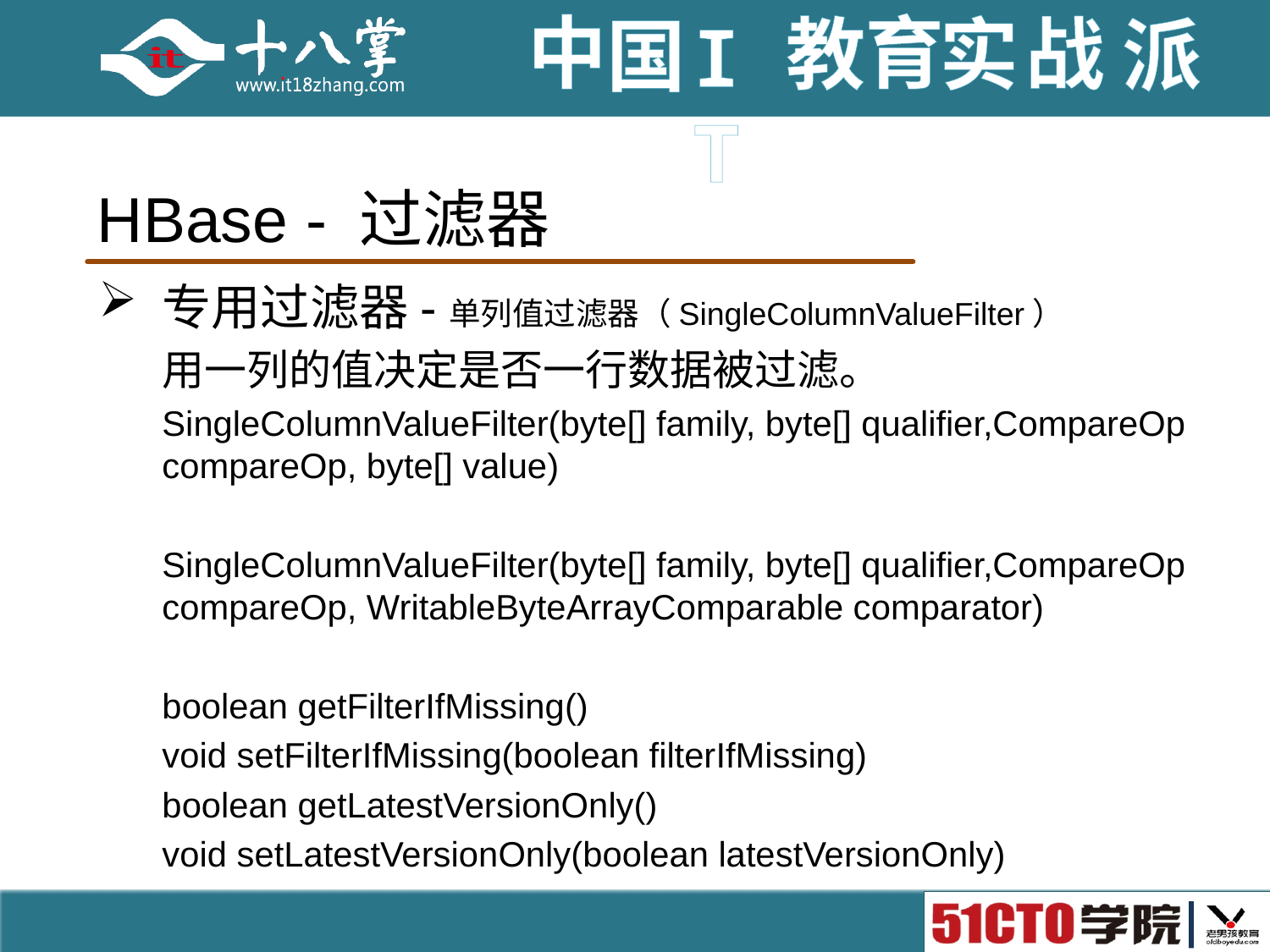

# HBase - 过滤器
专用过滤器-单列值过滤器（SingleColumnValueFilter）
用一列的值决定是否一行数据被过滤。
SingleColumnValueFilter(byte[] family, byte[] qualifier,CompareOp compareOp, byte[] value)

SingleColumnValueFilter(byte[] family, byte[] qualifier,CompareOp compareOp, WritableByteArrayComparable comparator)

boolean getFilterIfMissing()
void setFilterIfMissing(boolean filterIfMissing)
boolean getLatestVersionOnly()
void setLatestVersionOnly(boolean latestVersionOnly)